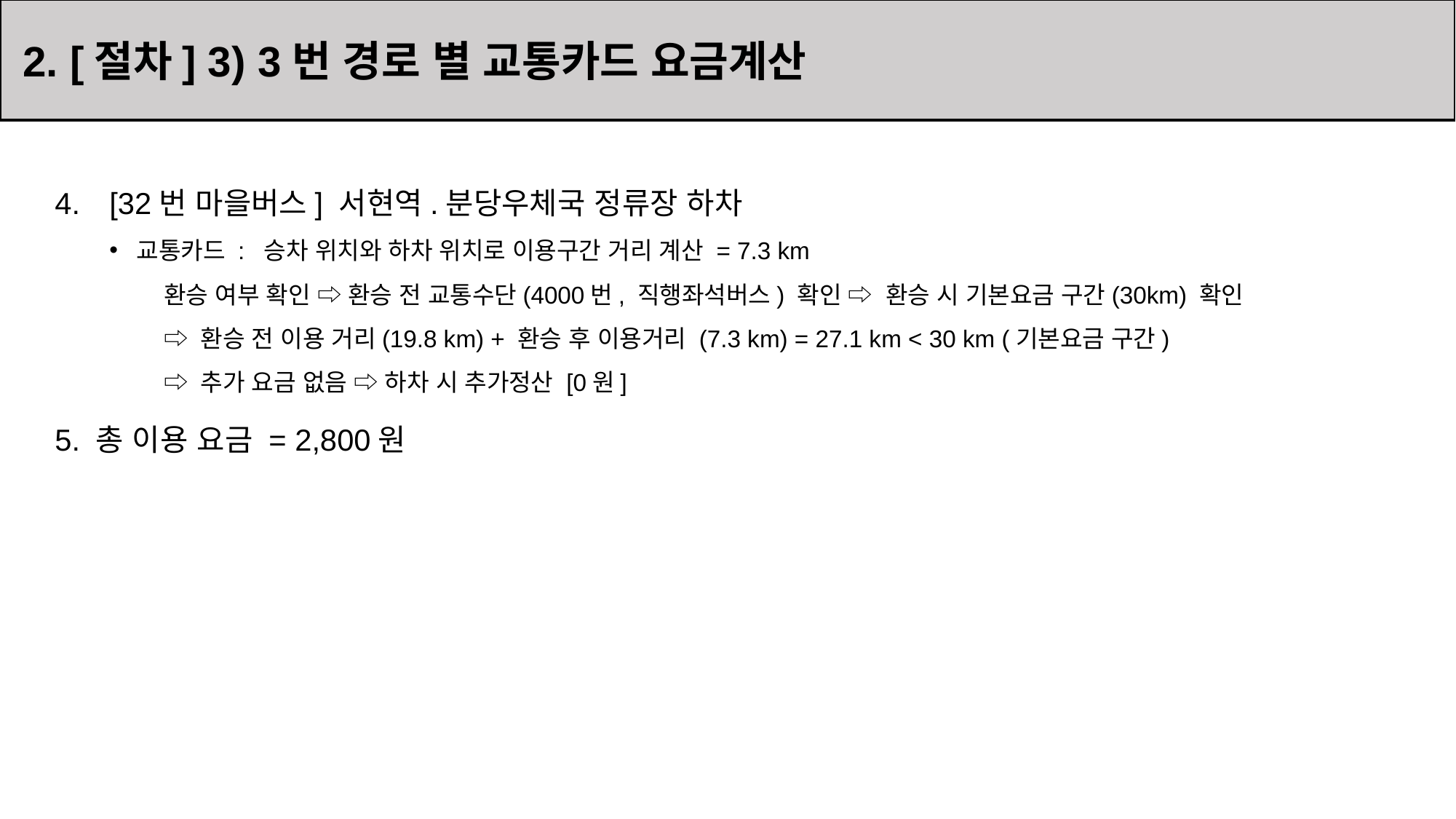

2. [절차] 3) 3번 경로 별 교통카드 요금계산
[32번 마을버스] 서현역.분당우체국 정류장 하차
교통카드 :  승차 위치와 하차 위치로 이용구간 거리 계산 = 7.3 km
환승 여부 확인 ⇨ 환승 전 교통수단(4000번, 직행좌석버스) 확인 ⇨  환승 시 기본요금 구간(30km) 확인
⇨ 환승 전 이용 거리(19.8 km) + 환승 후 이용거리 (7.3 km) = 27.1 km < 30 km (기본요금 구간)
⇨ 추가 요금 없음 ⇨ 하차 시 추가정산 [0원]
총 이용 요금 = 2,800원